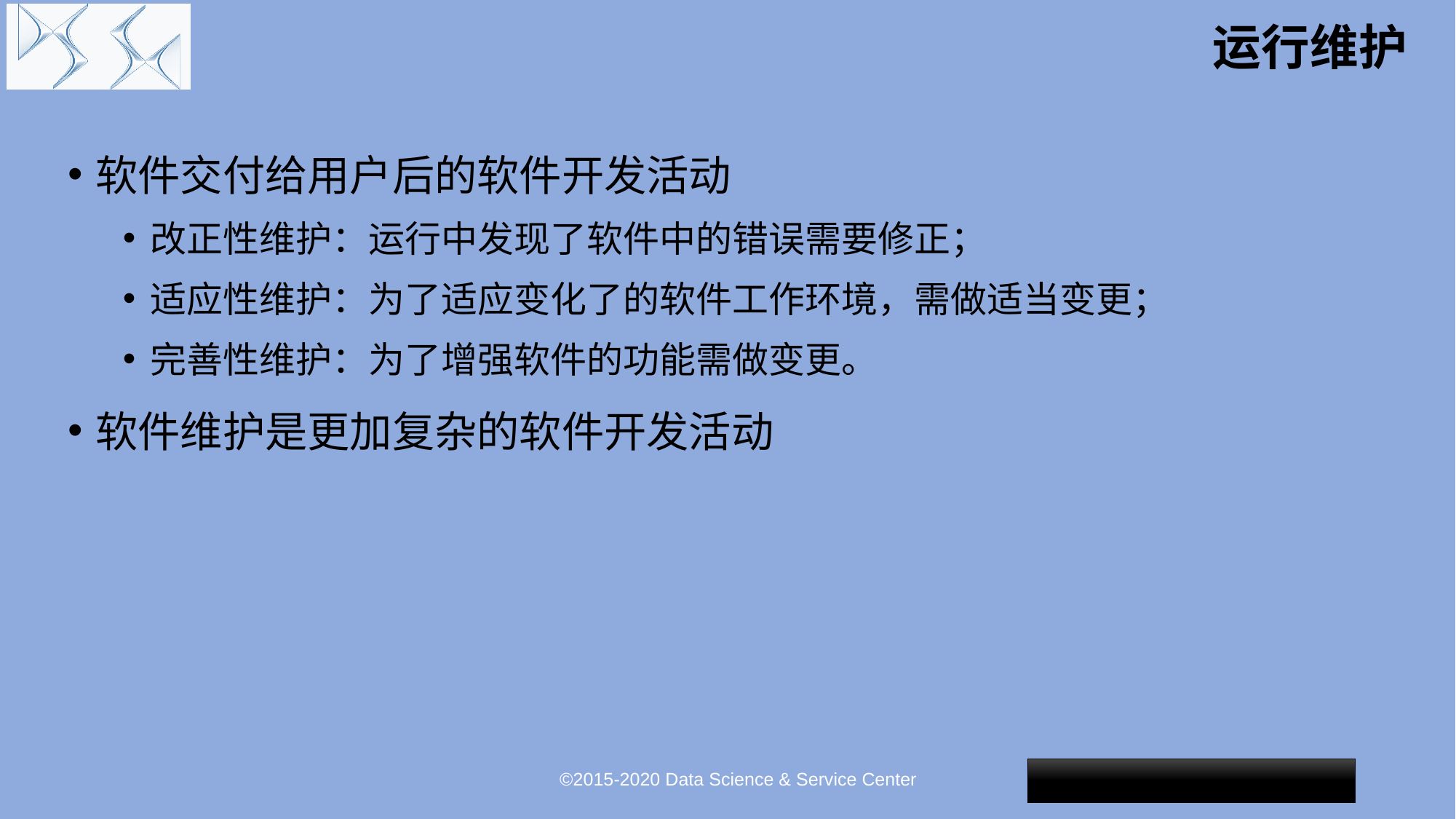

# 运行维护
软件交付给用户后的软件开发活动
改正性维护：运行中发现了软件中的错误需要修正；
适应性维护：为了适应变化了的软件工作环境，需做适当变更；
完善性维护：为了增强软件的功能需做变更。
软件维护是更加复杂的软件开发活动

©2015-2020 Data Science & Service Center
9